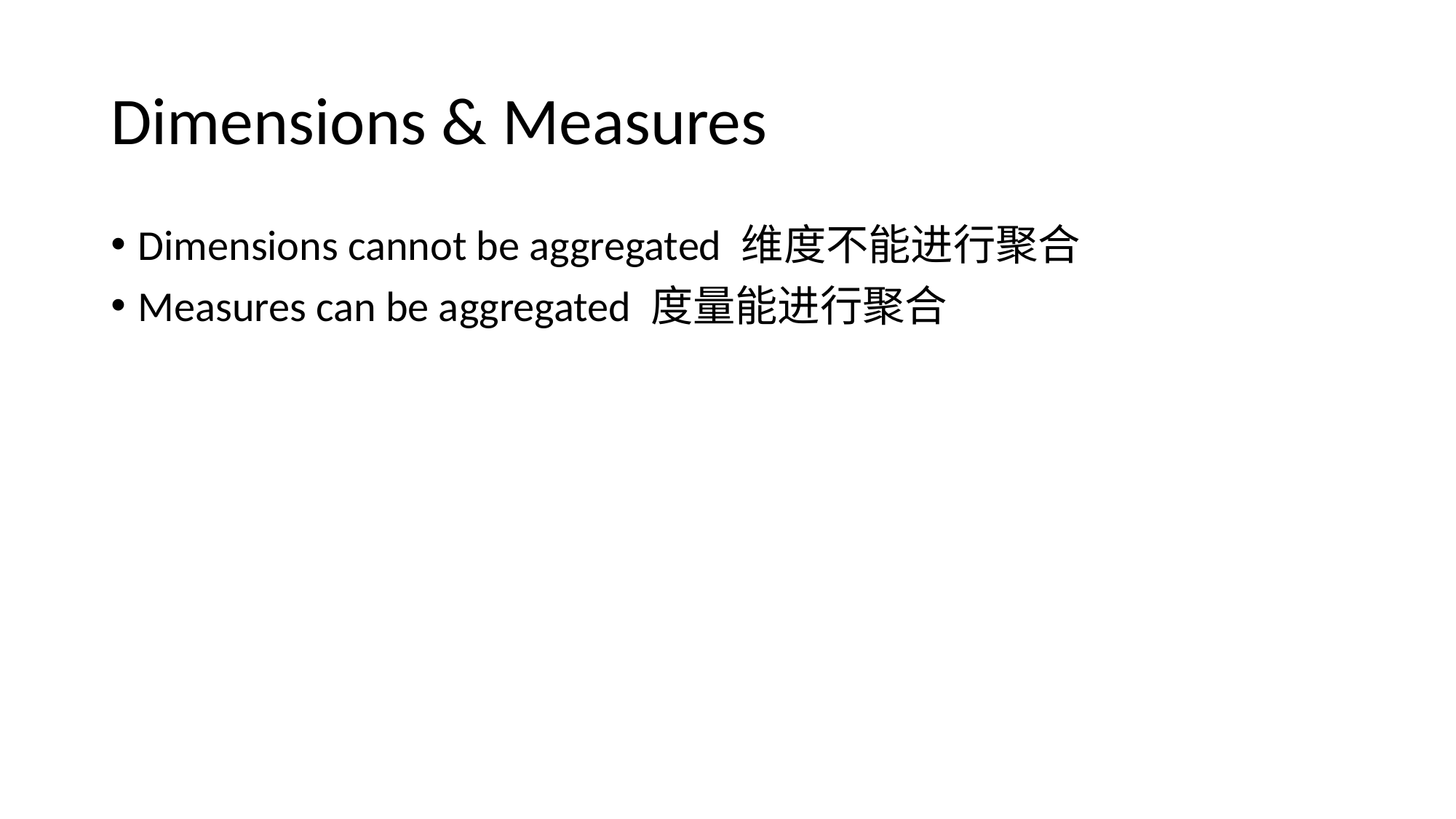

# Dimensions & Measures
Dimensions cannot be aggregated 维度不能进行聚合
Measures can be aggregated 度量能进行聚合